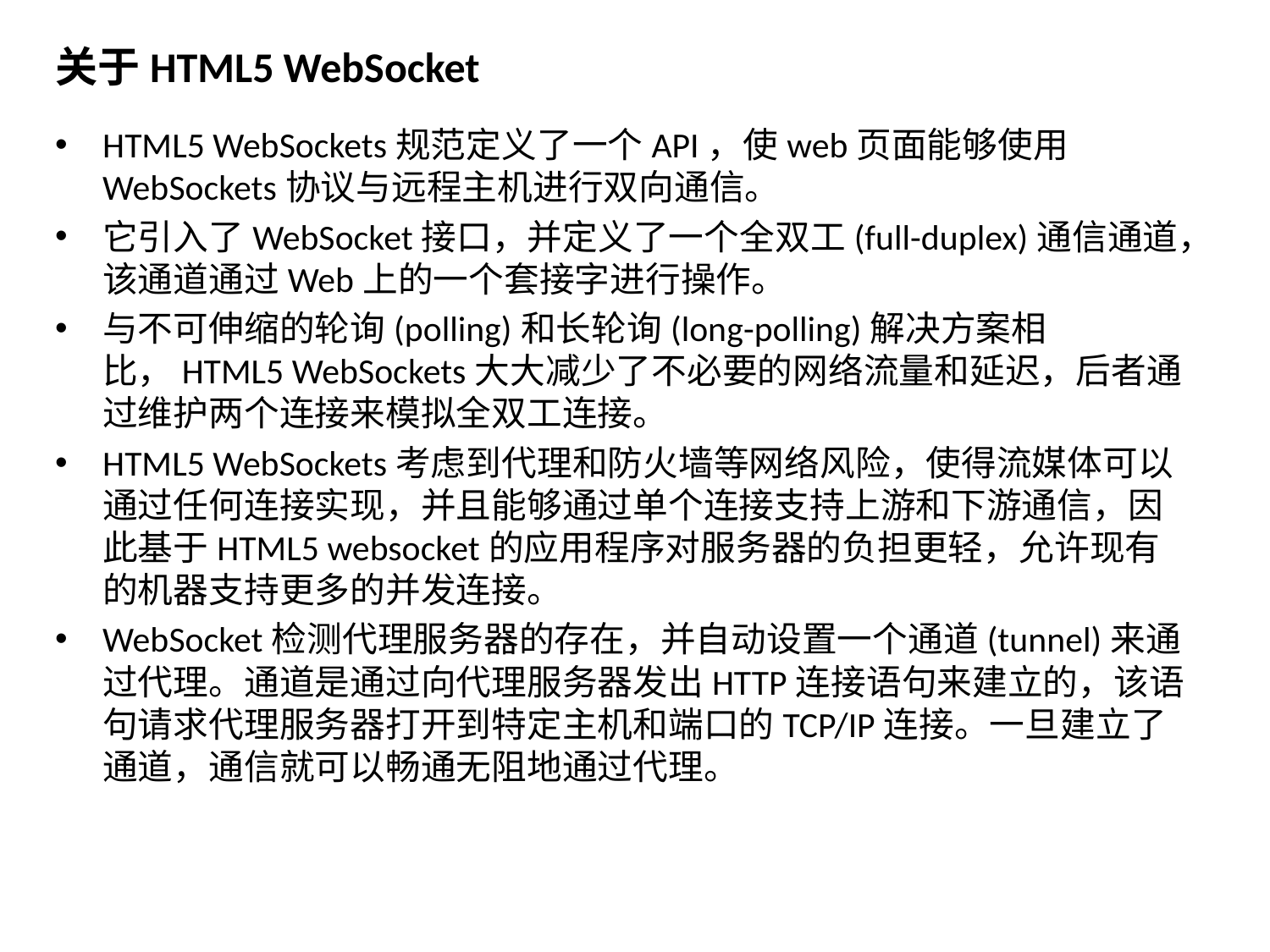

# 关于HTML5 WebSocket
HTML5 WebSockets规范定义了一个API，使web页面能够使用WebSockets协议与远程主机进行双向通信。
它引入了WebSocket接口，并定义了一个全双工(full-duplex)通信通道，该通道通过Web上的一个套接字进行操作。
与不可伸缩的轮询(polling)和长轮询(long-polling)解决方案相比，HTML5 WebSockets大大减少了不必要的网络流量和延迟，后者通过维护两个连接来模拟全双工连接。
HTML5 WebSockets考虑到代理和防火墙等网络风险，使得流媒体可以通过任何连接实现，并且能够通过单个连接支持上游和下游通信，因此基于HTML5 websocket的应用程序对服务器的负担更轻，允许现有的机器支持更多的并发连接。
WebSocket检测代理服务器的存在，并自动设置一个通道(tunnel)来通过代理。通道是通过向代理服务器发出HTTP连接语句来建立的，该语句请求代理服务器打开到特定主机和端口的TCP/IP连接。一旦建立了通道，通信就可以畅通无阻地通过代理。